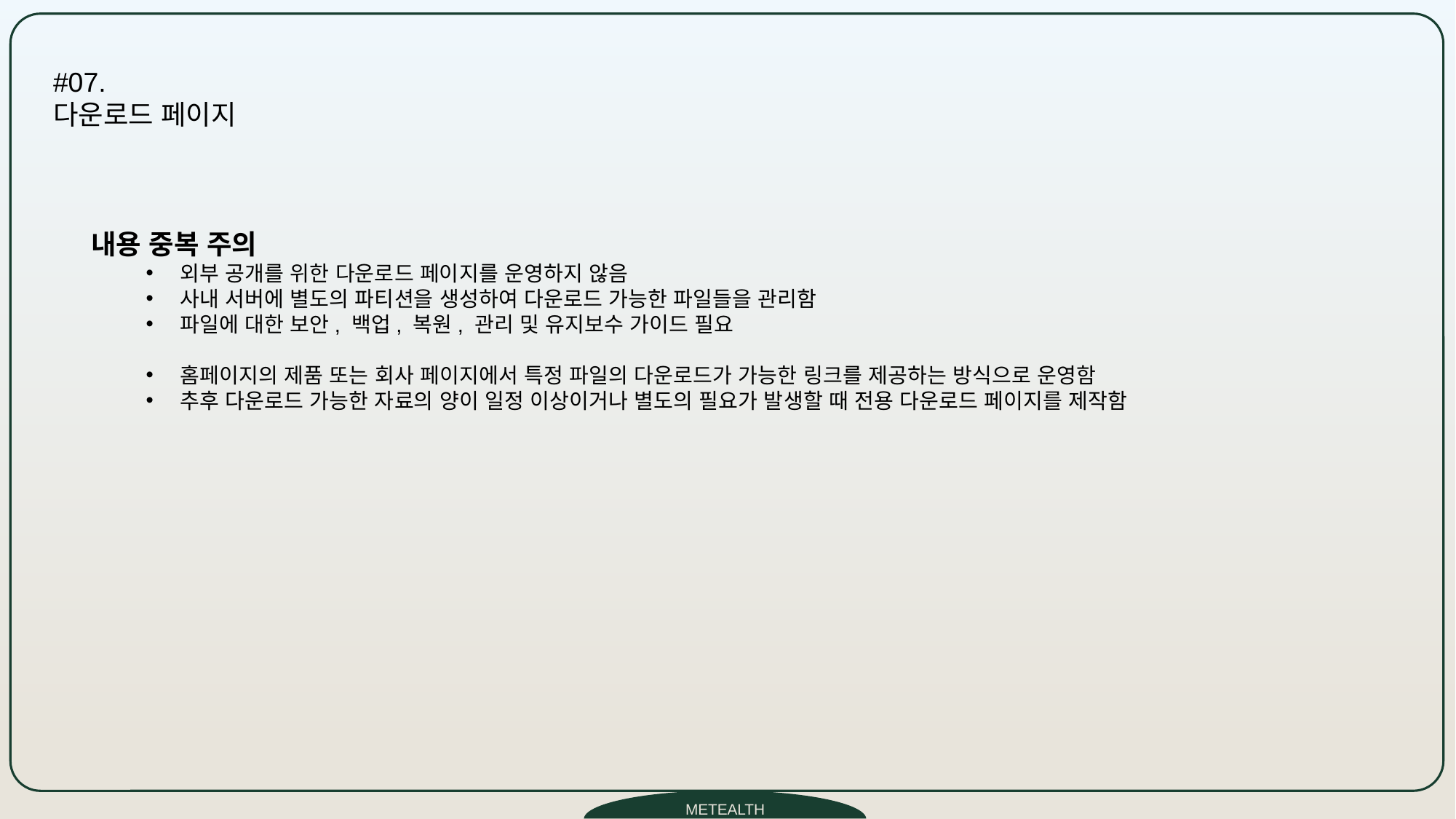

#07.
다운로드 페이지

내용 중복 주의
외부 공개를 위한 다운로드 페이지를 운영하지 않음
사내 서버에 별도의 파티션을 생성하여 다운로드 가능한 파일들을 관리함
파일에 대한 보안, 백업, 복원, 관리 및 유지보수 가이드 필요
홈페이지의 제품 또는 회사 페이지에서 특정 파일의 다운로드가 가능한 링크를 제공하는 방식으로 운영함
추후 다운로드 가능한 자료의 양이 일정 이상이거나 별도의 필요가 발생할 때 전용 다운로드 페이지를 제작함

METEALTH